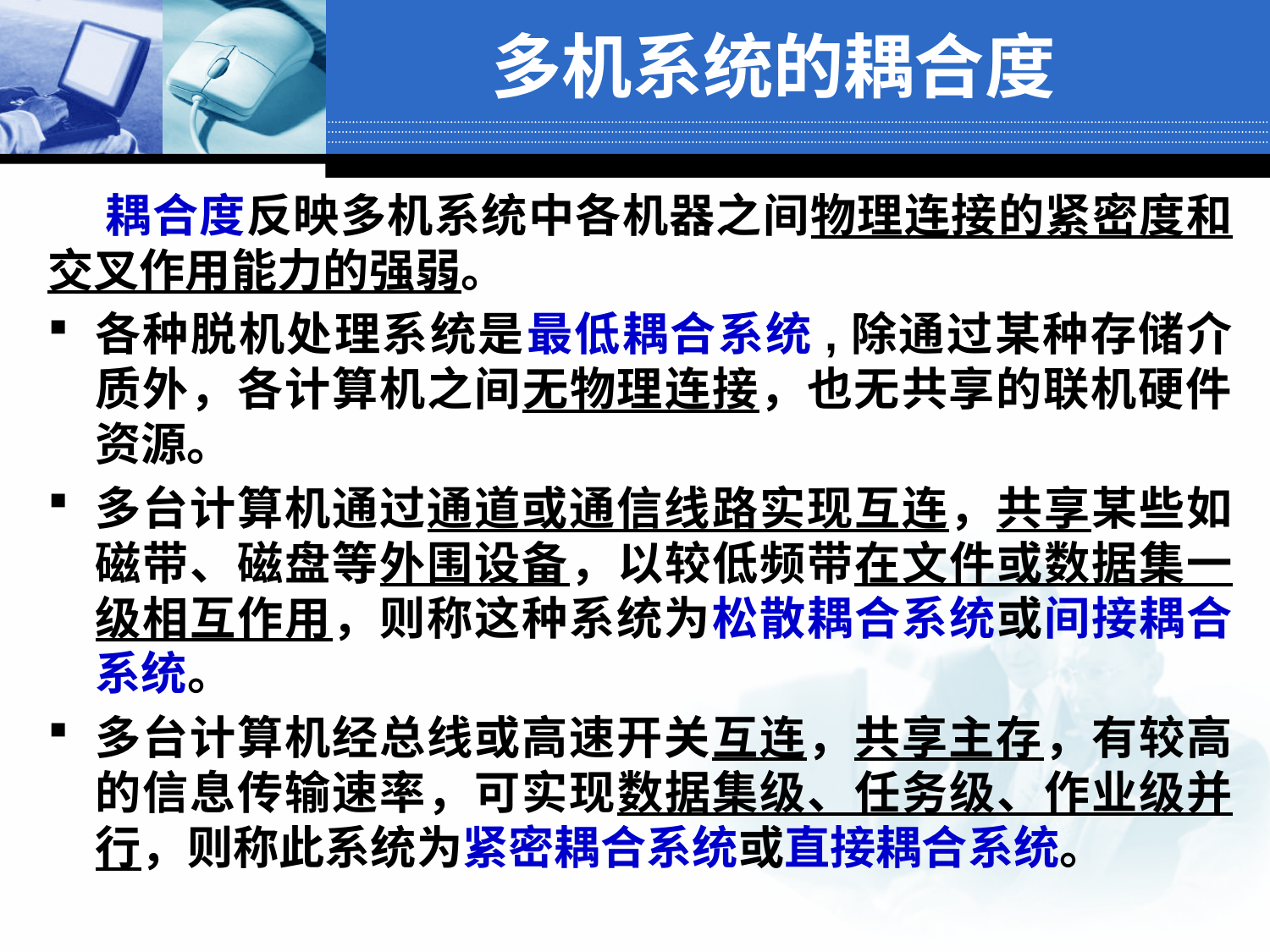

多机系统的耦合度
    耦合度反映多机系统中各机器之间物理连接的紧密度和交叉作用能力的强弱。
各种脱机处理系统是最低耦合系统,除通过某种存储介质外，各计算机之间无物理连接，也无共享的联机硬件资源。
多台计算机通过通道或通信线路实现互连，共享某些如磁带、磁盘等外围设备，以较低频带在文件或数据集一级相互作用，则称这种系统为松散耦合系统或间接耦合系统。
多台计算机经总线或高速开关互连，共享主存，有较高的信息传输速率，可实现数据集级、任务级、作业级并行，则称此系统为紧密耦合系统或直接耦合系统。